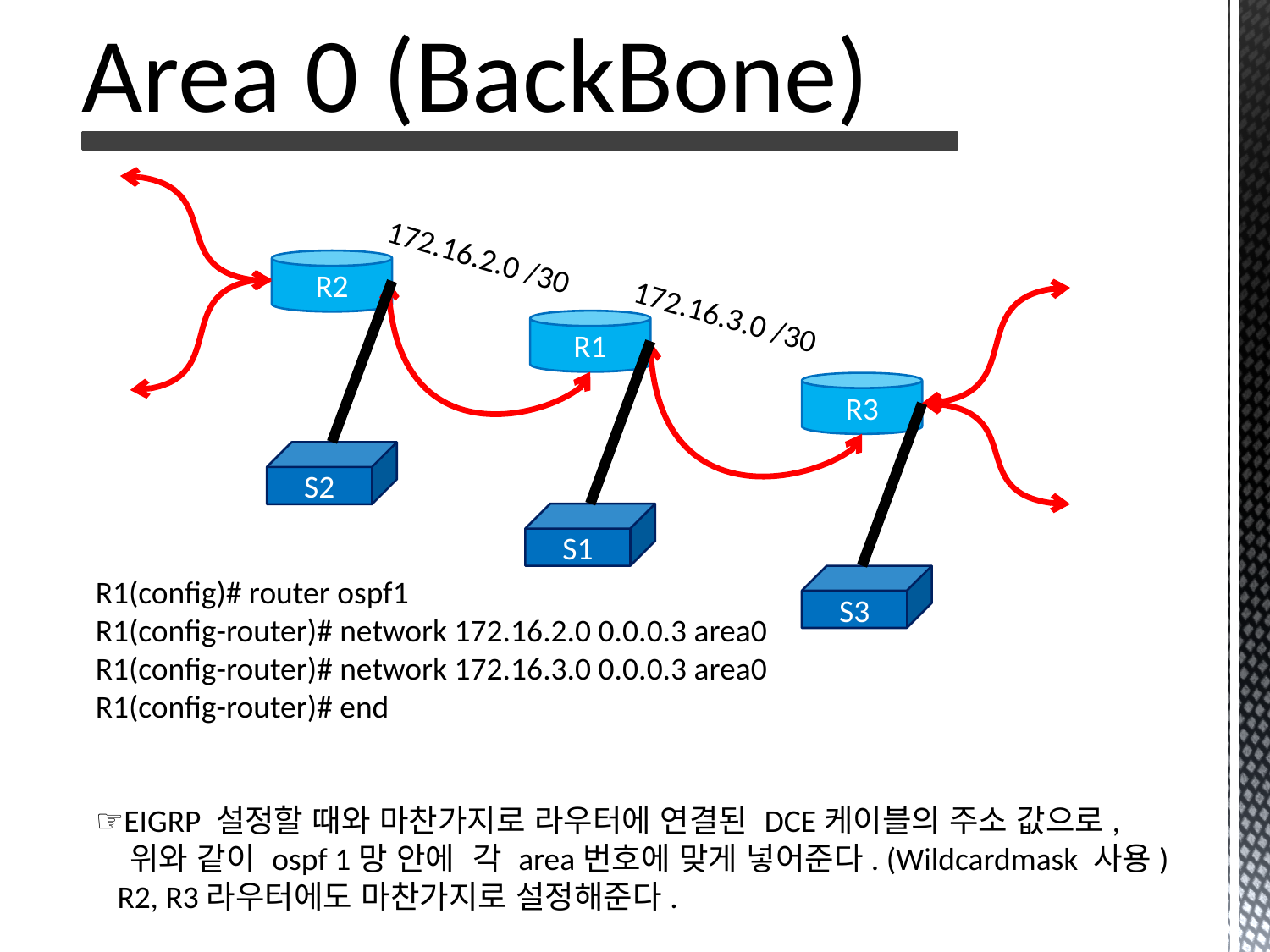

Area 0 (BackBone)

172.16.2.0 /30
R2
172.16.3.0 /30
R1
R3
S2
S1
S3
R1(config)# router ospf1
R1(config-router)# network 172.16.2.0 0.0.0.3 area0
R1(config-router)# network 172.16.3.0 0.0.0.3 area0
R1(config-router)# end

☞EIGRP 설정할 때와 마찬가지로 라우터에 연결된 DCE케이블의 주소 값으로,
   위와 같이 ospf 1망 안에  각 area번호에 맞게 넣어준다. (Wildcardmask 사용)
   R2, R3라우터에도 마찬가지로 설정해준다.